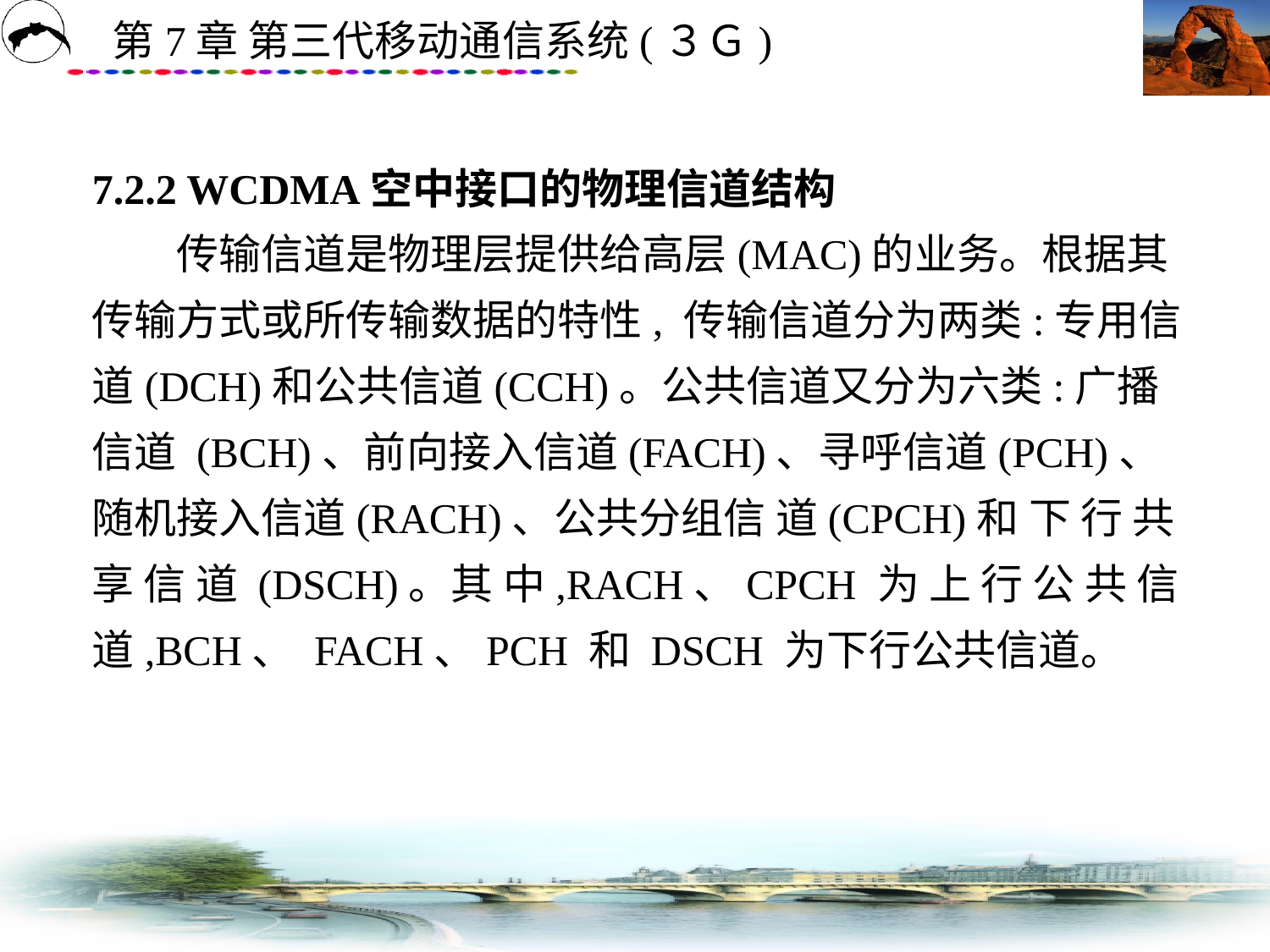

# 7.2.2 WCDMA空中接口的物理信道结构 　　传输信道是物理层提供给高层(MAC)的业务。根据其传输方式或所传输数据的特性, 传输信道分为两类:专用信道(DCH)和公共信道(CCH)。公共信道又分为六类:广播信道 (BCH)、前向接入信道(FACH)、寻呼信道(PCH)、随机接入信道(RACH)、公共分组信 道(CPCH)和 下 行 共 享 信 道 (DSCH)。其 中,RACH、CPCH 为 上 行 公 共 信 道,BCH、 FACH、PCH 和 DSCH 为下行公共信道。